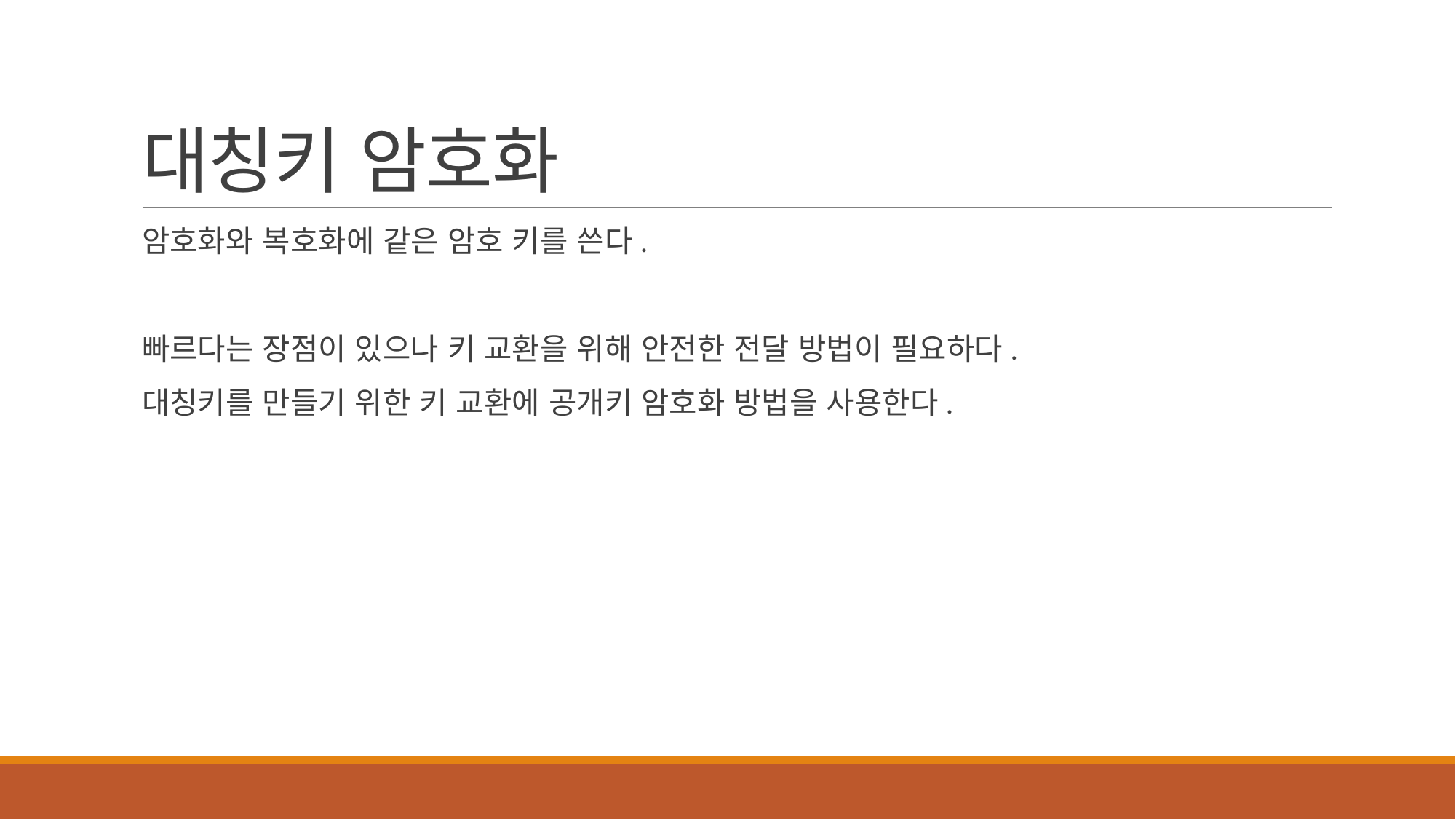

# 대칭키 암호화
암호화와 복호화에 같은 암호 키를 쓴다.

빠르다는 장점이 있으나 키 교환을 위해 안전한 전달 방법이 필요하다.
대칭키를 만들기 위한 키 교환에 공개키 암호화 방법을 사용한다.